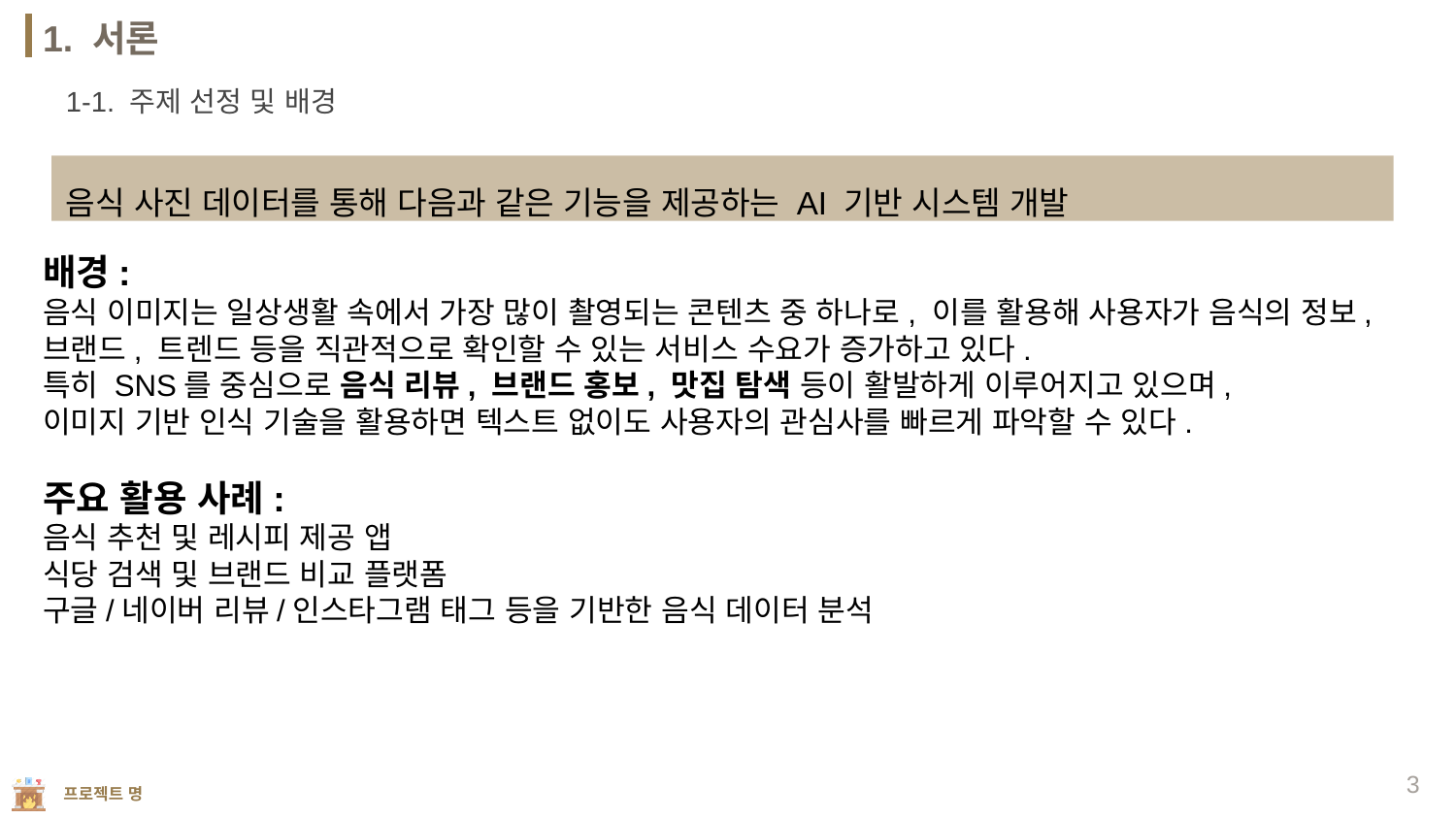

1. 서론
1-1. 주제 선정 및 배경
음식 사진 데이터를 통해 다음과 같은 기능을 제공하는 AI 기반 시스템 개발
배경:
음식 이미지는 일상생활 속에서 가장 많이 촬영되는 콘텐츠 중 하나로, 이를 활용해 사용자가 음식의 정보, 브랜드, 트렌드 등을 직관적으로 확인할 수 있는 서비스 수요가 증가하고 있다.
특히 SNS를 중심으로 음식 리뷰, 브랜드 홍보, 맛집 탐색 등이 활발하게 이루어지고 있으며,
이미지 기반 인식 기술을 활용하면 텍스트 없이도 사용자의 관심사를 빠르게 파악할 수 있다.

주요 활용 사례:
음식 추천 및 레시피 제공 앱
식당 검색 및 브랜드 비교 플랫폼
구글/네이버 리뷰/인스타그램 태그 등을 기반한 음식 데이터 분석

3